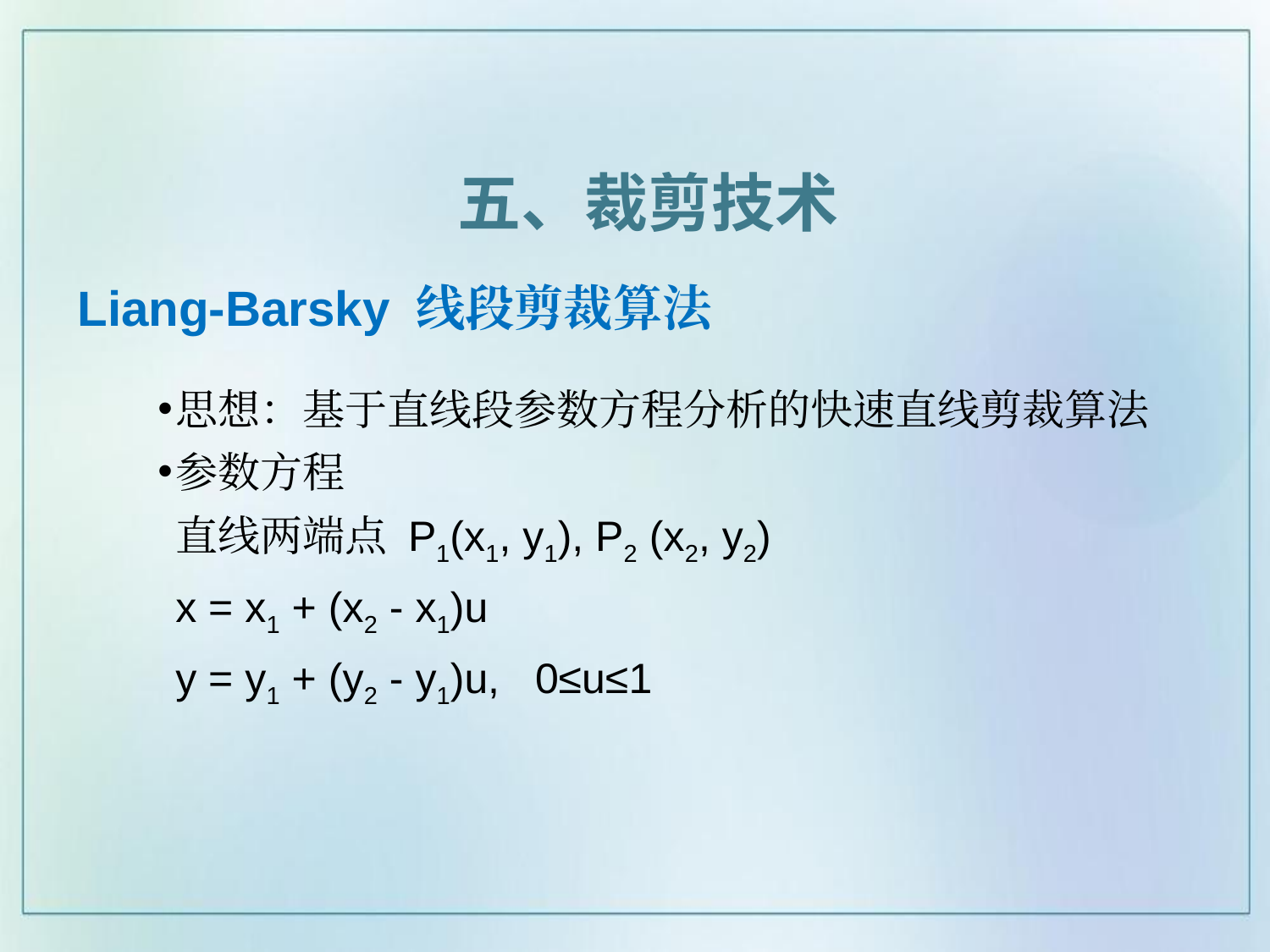

五、裁剪技术
# Liang-Barsky 线段剪裁算法
思想：基于直线段参数方程分析的快速直线剪裁算法
参数方程
	直线两端点 P1(x1, y1), P2 (x2, y2)
	x = x1 + (x2 - x1)u
	y = y1 + (y2 - y1)u,   0≤u≤1